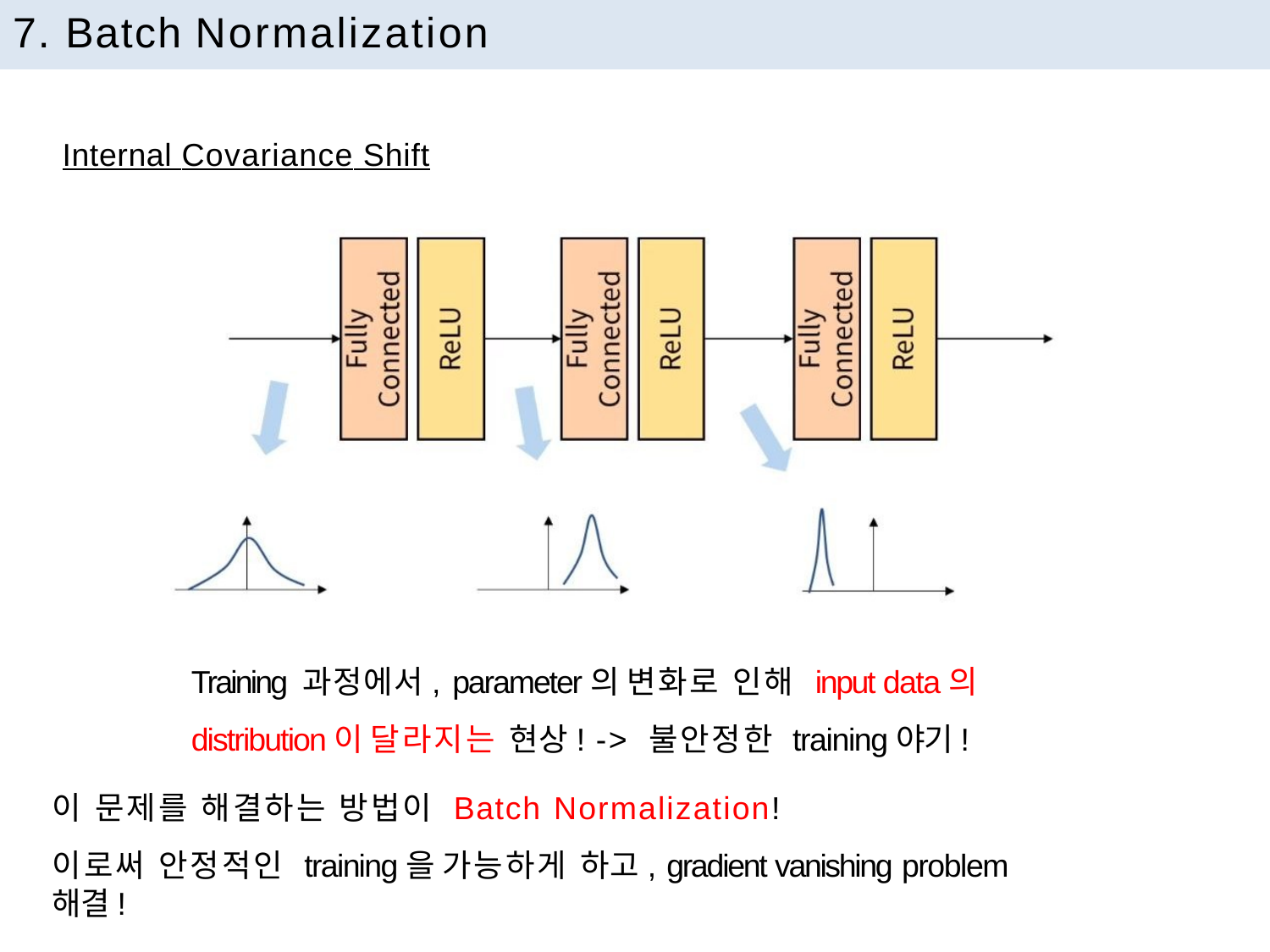

# 7. Batch Normalization
Internal Covariance Shift

Training 과정에서, parameter의 변화로 인해 input data의  distribution이 달라지는 현상! -> 불안정한 training야기!

이 문제를 해결하는 방법이 Batch Normalization!
이로써 안정적인 training을 가능하게 하고, gradient vanishing problem 해결!